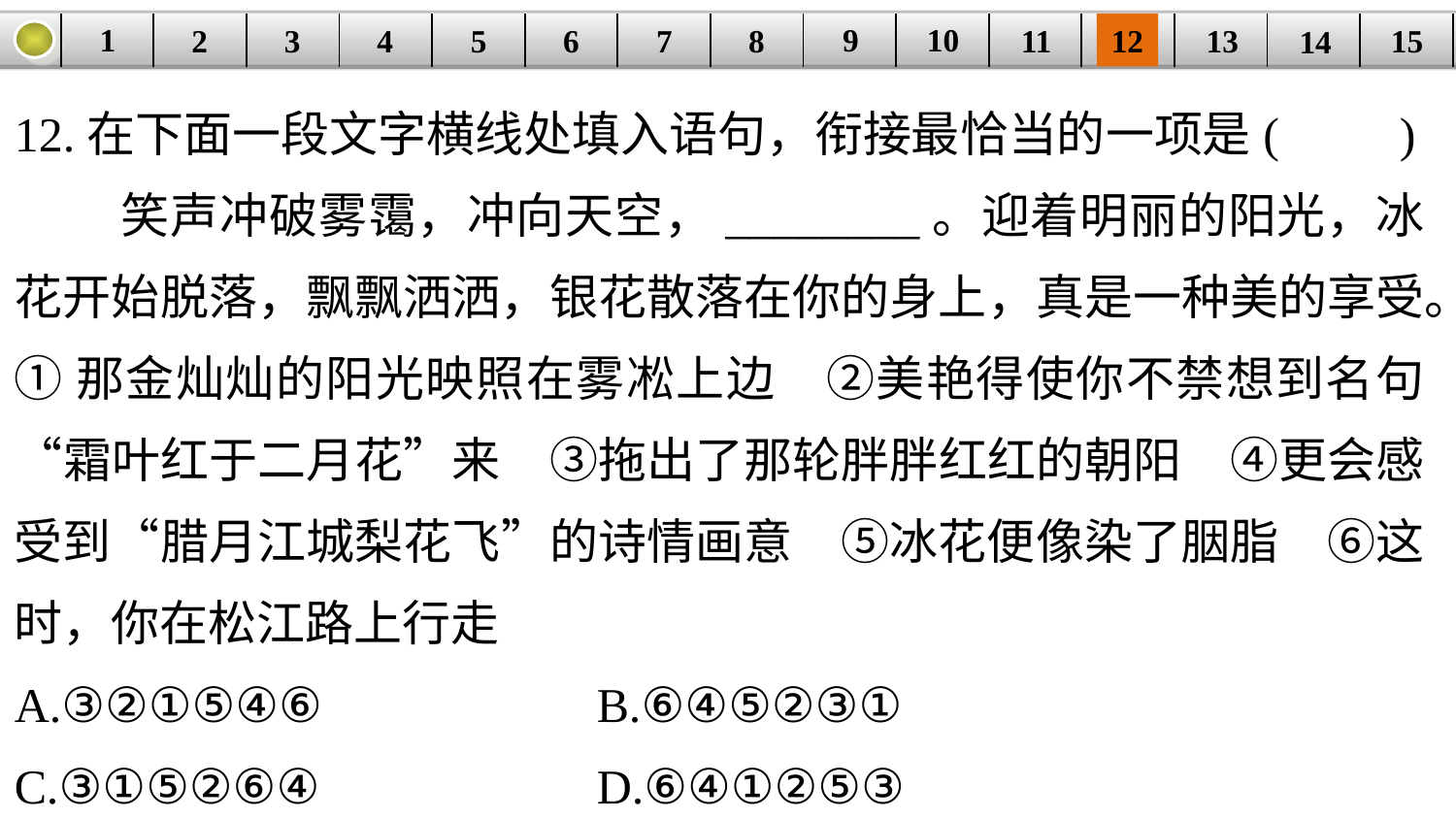

9
10
1
3
4
5
6
8
11
2
12
15
|  |  |  |  |  |  |  |  |  |  |  |  |  |  |  |
| --- | --- | --- | --- | --- | --- | --- | --- | --- | --- | --- | --- | --- | --- | --- |
7
13
14

12.在下面一段文字横线处填入语句，衔接最恰当的一项是(　　)
        笑声冲破雾霭，冲向天空，________。迎着明丽的阳光，冰花开始脱落，飘飘洒洒，银花散落在你的身上，真是一种美的享受。
①那金灿灿的阳光映照在雾凇上边　②美艳得使你不禁想到名句“霜叶红于二月花”来　③拖出了那轮胖胖红红的朝阳　④更会感受到“腊月江城梨花飞”的诗情画意　⑤冰花便像染了胭脂　⑥这时，你在松江路上行走
A.③②①⑤④⑥  		B.⑥④⑤②③①
C.③①⑤②⑥④  		D.⑥④①②⑤③